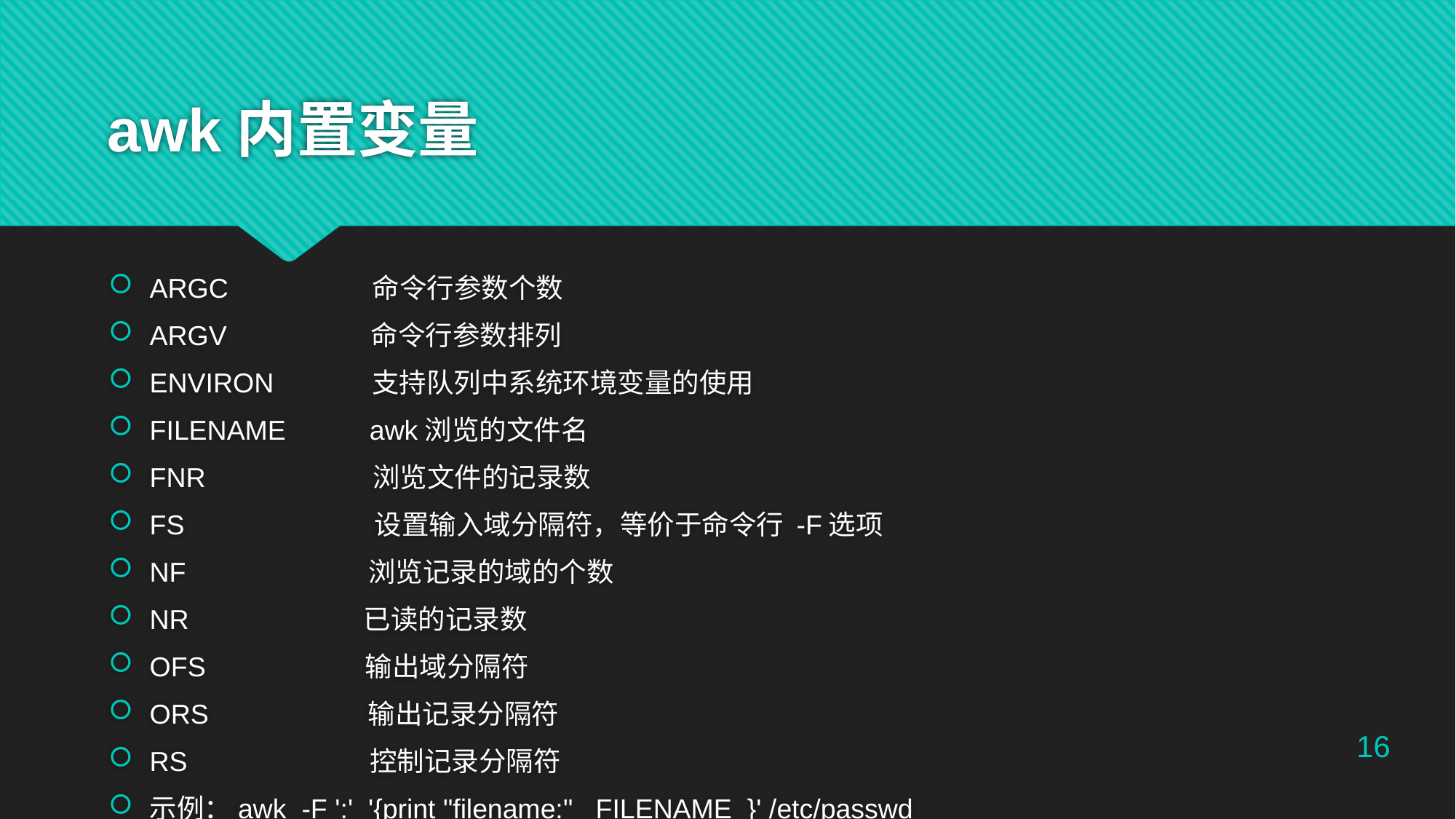

# awk内置变量
ARGC                  命令行参数个数
ARGV                  命令行参数排列
ENVIRON            支持队列中系统环境变量的使用
FILENAME           awk浏览的文件名
FNR                     浏览文件的记录数
FS                        设置输入域分隔符，等价于命令行 -F选项
NF                       浏览记录的域的个数
NR                      已读的记录数
OFS                    输出域分隔符
ORS                    输出记录分隔符
RS                       控制记录分隔符
示例：awk  -F ':'  '{print "filename:"   FILENAME  }' /etc/passwd

16